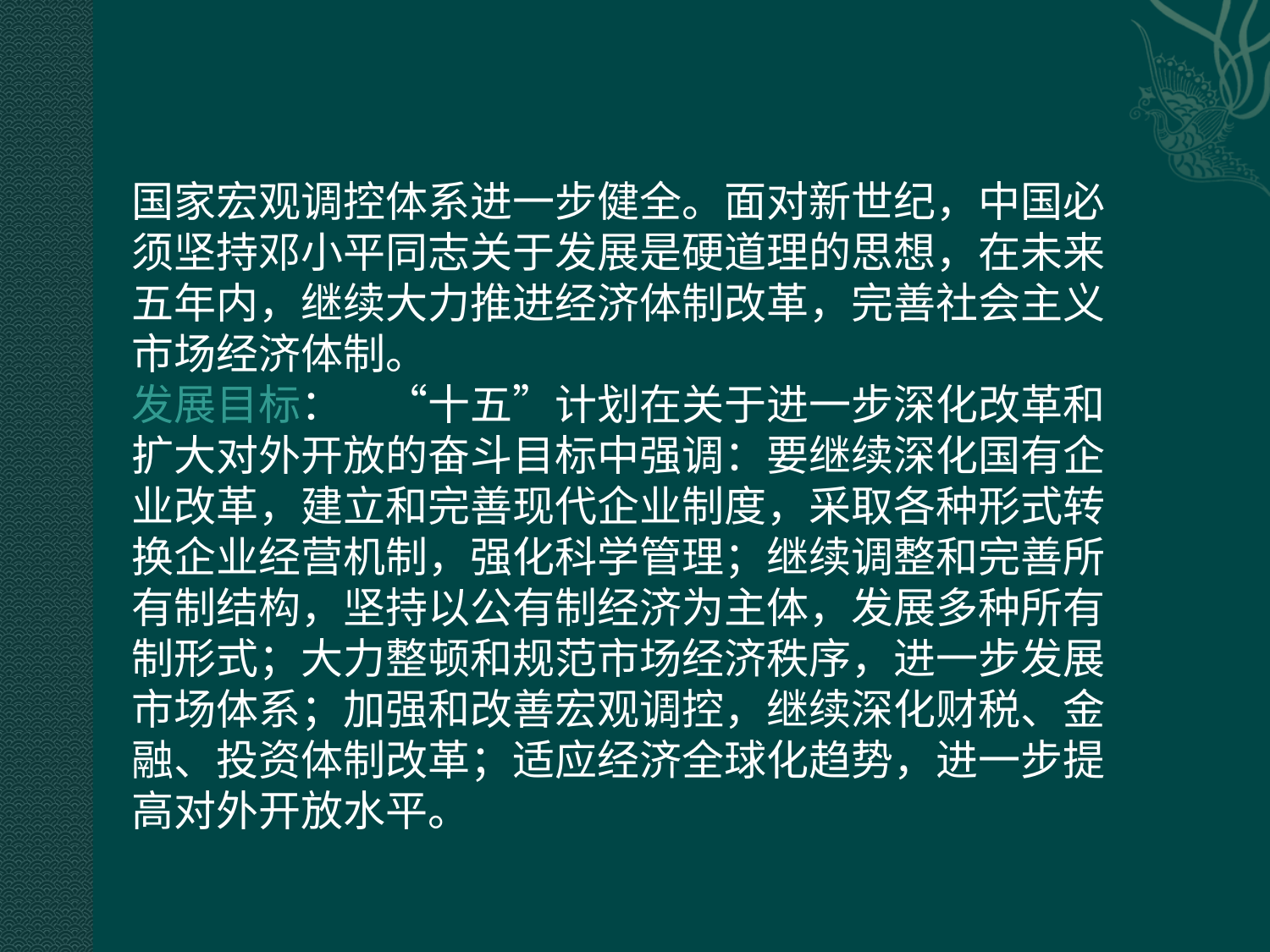

国家宏观调控体系进一步健全。面对新世纪，中国必须坚持邓小平同志关于发展是硬道理的思想，在未来五年内，继续大力推进经济体制改革，完善社会主义市场经济体制。
发展目标：　“十五”计划在关于进一步深化改革和扩大对外开放的奋斗目标中强调：要继续深化国有企业改革，建立和完善现代企业制度，采取各种形式转换企业经营机制，强化科学管理；继续调整和完善所有制结构，坚持以公有制经济为主体，发展多种所有制形式；大力整顿和规范市场经济秩序，进一步发展市场体系；加强和改善宏观调控，继续深化财税、金融、投资体制改革；适应经济全球化趋势，进一步提高对外开放水平。